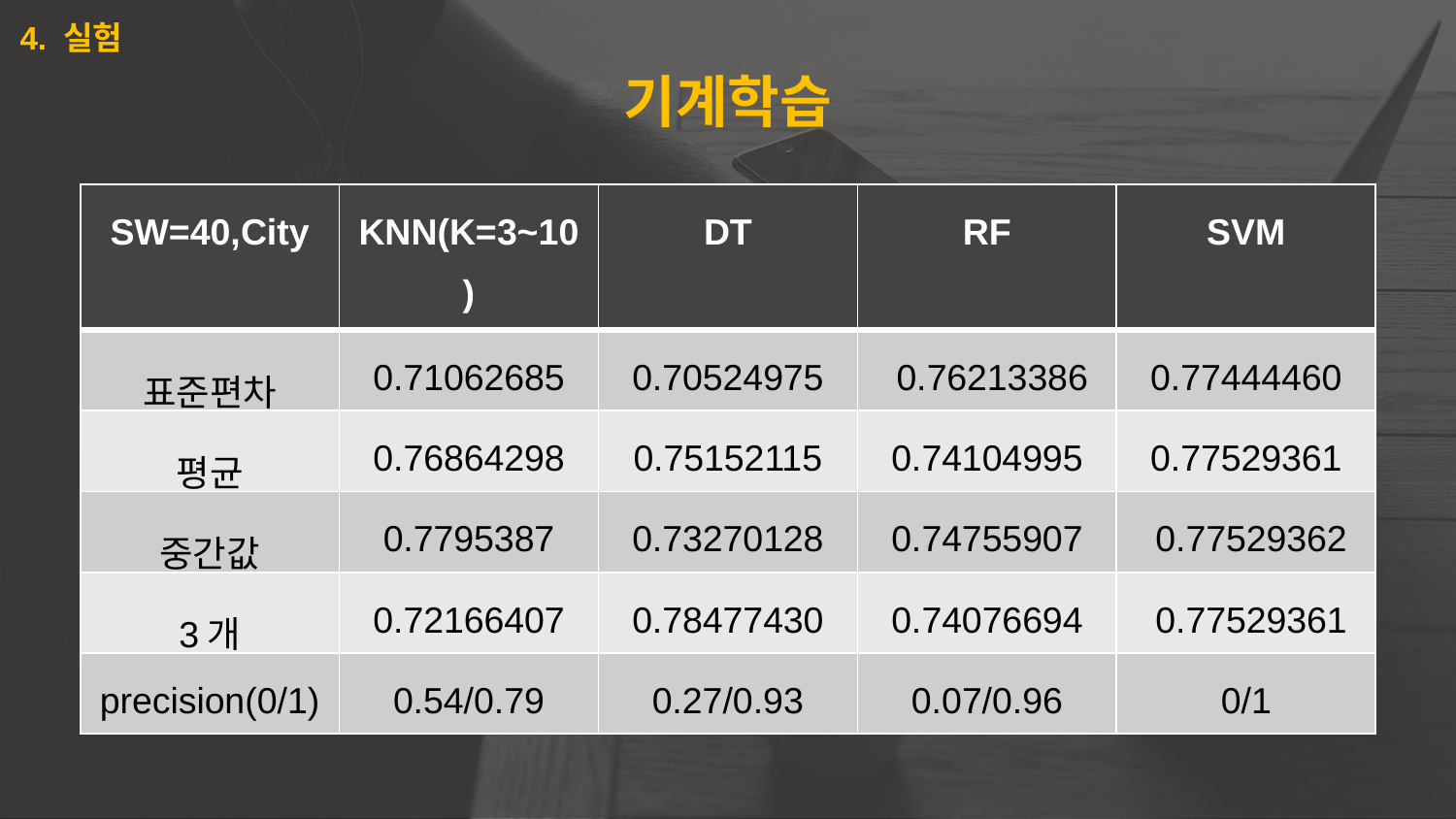

4. 실험
기계학습
4가지 기계학습 알고리즘 사용 : KNN, Decision Tree, Random Forest, SVM
| SW=40,City | KNN(K=3~10) | DT | RF | SVM |
| --- | --- | --- | --- | --- |
| 표준편차 | 0.71062685 | 0.70524975 | 0.76213386 | 0.77444460 |
| 평균 | 0.76864298 | 0.75152115 | 0.74104995 | 0.77529361 |
| 중간값 | 0.7795387 | 0.73270128 | 0.74755907 | 0.77529362 |
| 3개 | 0.72166407 | 0.78477430 | 0.74076694 | 0.77529361 |
| precision(0/1) | 0.54/0.79 | 0.27/0.93 | 0.07/0.96 | 0/1 |